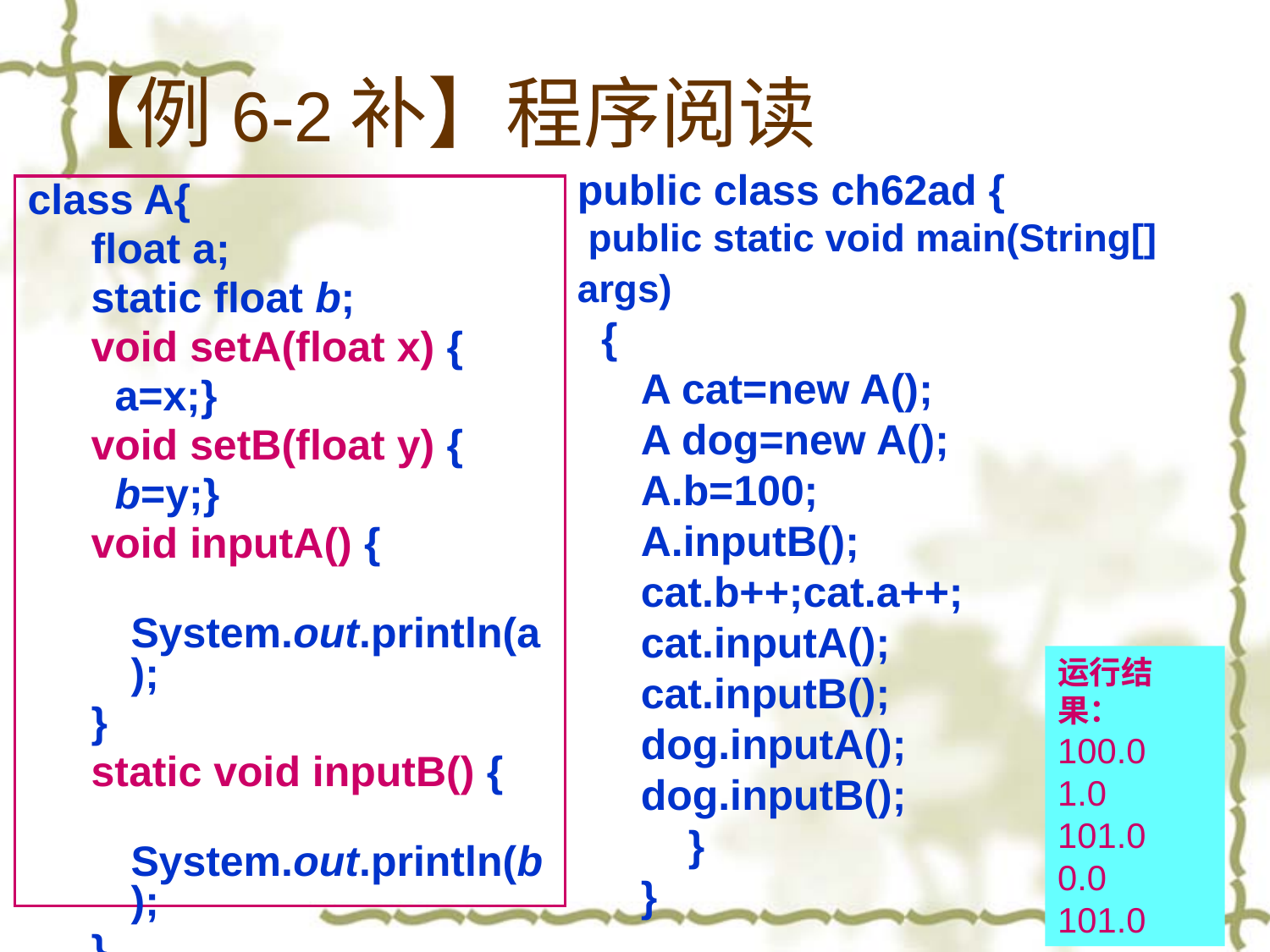

# 【例6-2补】程序阅读
public class ch62ad {
 public static void main(String[] args)
  {
A cat=new A();
A dog=new A();
A.b=100;
A.inputB();
cat.b++;cat.a++;
cat.inputA();
cat.inputB();
dog.inputA();
dog.inputB();
    }
}
class A{
float a;
static float b;
void setA(float x) {
  a=x;}
void setB(float y) {
  b=y;}
void inputA() {
  System.out.println(a);
}
static void inputB() {
  System.out.println(b);
}
}

运行结果：
100.0
1.0
101.0
0.0
101.0